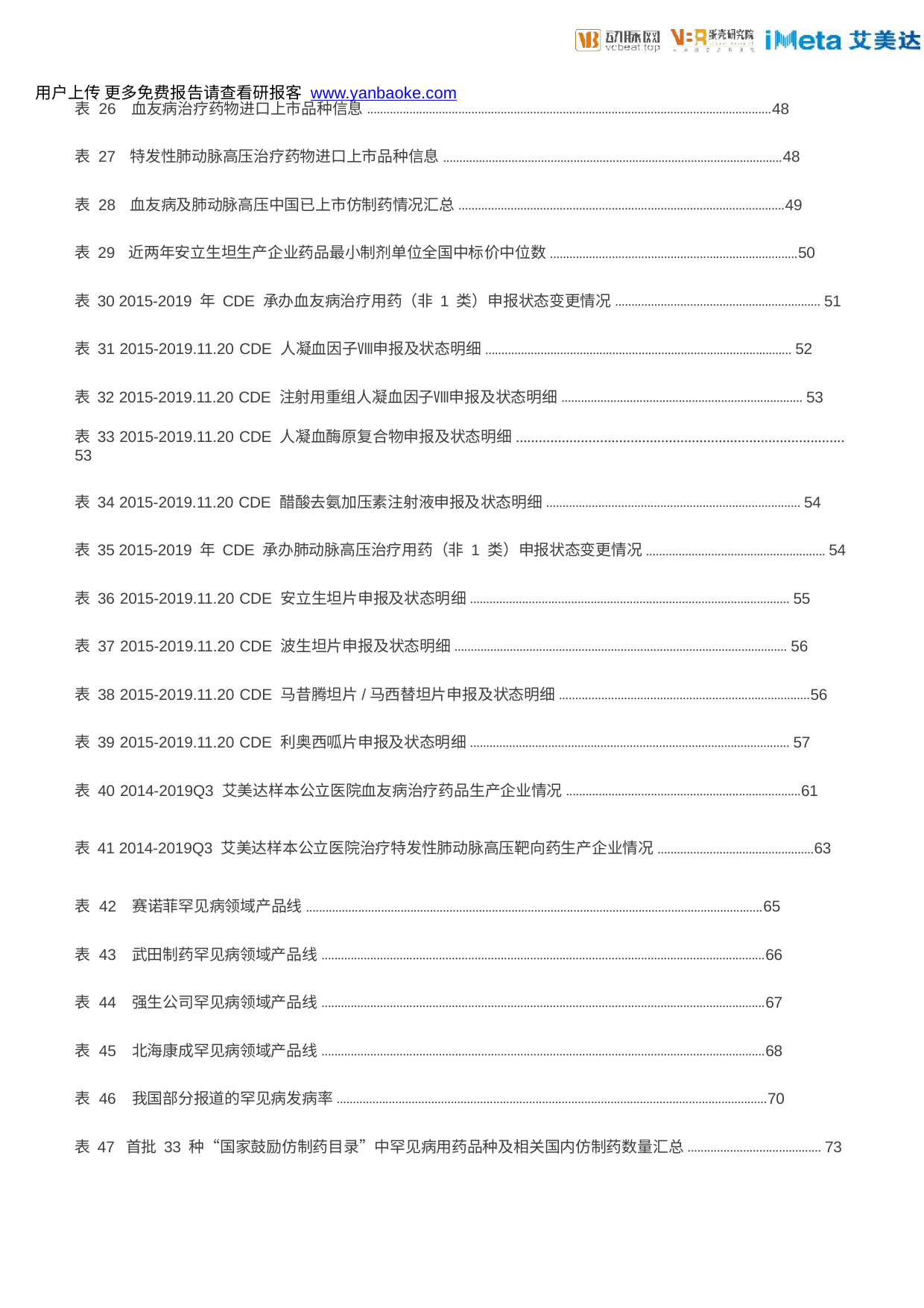

用户上传 更多免费报告请查看研报客 www.yanbaoke.com
表 26  血友病治疗药物进口上市品种信息............................................................................................................................48

表 27  特发性肺动脉高压治疗药物进口上市品种信息........................................................................................................48

表 28  血友病及肺动脉高压中国已上市仿制药情况汇总....................................................................................................49

表 29  近两年安立生坦生产企业药品最小制剂单位全国中标价中位数............................................................................50

表 30 2015-2019 年 CDE 承办血友病治疗用药（非 1 类）申报状态变更情况............................................................... 51

表 31 2015-2019.11.20 CDE 人凝血因子Ⅷ申报及状态明细.............................................................................................. 52

表 32 2015-2019.11.20 CDE 注射用重组人凝血因子Ⅷ申报及状态明细.......................................................................... 53

表 33 2015-2019.11.20 CDE 人凝血酶原复合物申报及状态明细...................................................................................... 53

表 34 2015-2019.11.20 CDE 醋酸去氨加压素注射液申报及状态明细.............................................................................. 54

表 35 2015-2019 年 CDE 承办肺动脉高压治疗用药（非 1 类）申报状态变更情况....................................................... 54

表 36 2015-2019.11.20 CDE 安立生坦片申报及状态明细.................................................................................................. 55

表 37 2015-2019.11.20 CDE 波生坦片申报及状态明细...................................................................................................... 56

表 38 2015-2019.11.20 CDE 马昔腾坦片/马西替坦片申报及状态明细.............................................................................56

表 39 2015-2019.11.20 CDE 利奥西呱片申报及状态明细.................................................................................................. 57

表 40 2014-2019Q3 艾美达样本公立医院血友病治疗药品生产企业情况........................................................................61
表 41 2014-2019Q3 艾美达样本公立医院治疗特发性肺动脉高压靶向药生产企业情况................................................63  表 42  赛诺菲罕见病领域产品线............................................................................................................................................65

表 43  武田制药罕见病领域产品线........................................................................................................................................66

表 44  强生公司罕见病领域产品线........................................................................................................................................67

表 45  北海康成罕见病领域产品线........................................................................................................................................68

表 46  我国部分报道的罕见病发病率....................................................................................................................................70

表 47 首批 33 种“国家鼓励仿制药目录”中罕见病用药品种及相关国内仿制药数量汇总......................................... 73